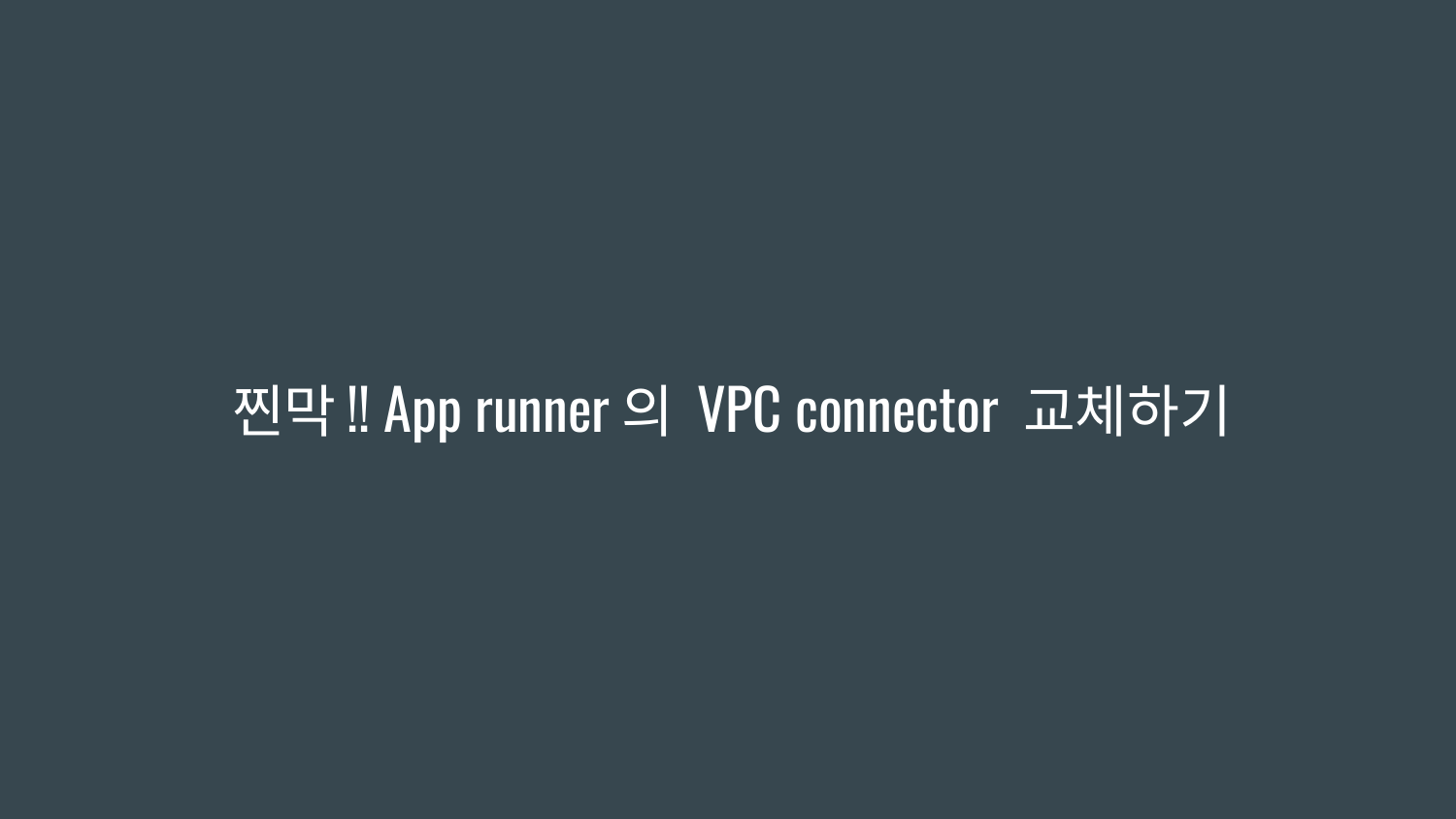

# 찐막!! App runner의 VPC connector 교체하기